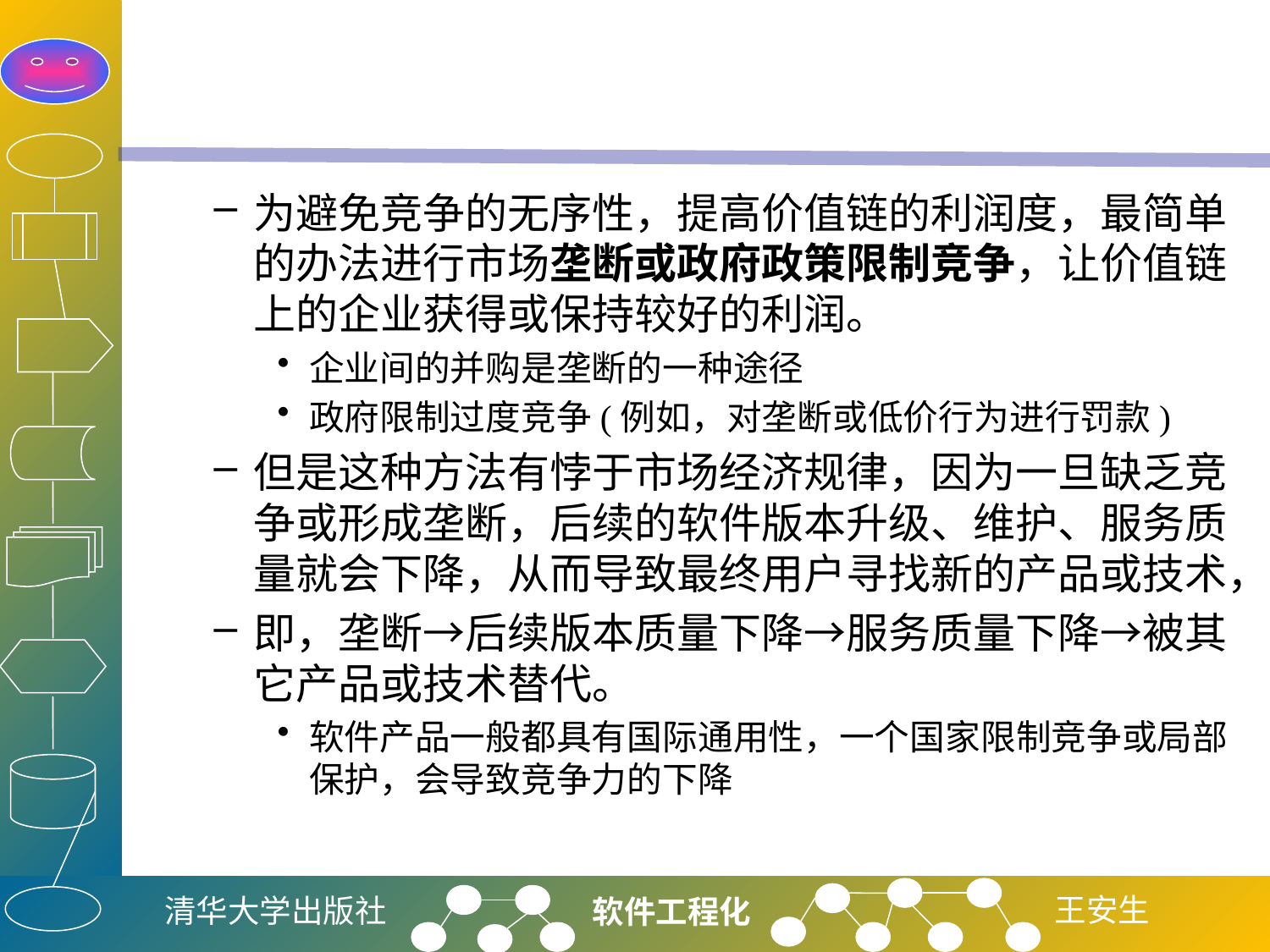

#
为避免竞争的无序性，提高价值链的利润度，最简单的办法进行市场垄断或政府政策限制竞争，让价值链上的企业获得或保持较好的利润。
企业间的并购是垄断的一种途径
政府限制过度竞争(例如，对垄断或低价行为进行罚款)
但是这种方法有悖于市场经济规律，因为一旦缺乏竞争或形成垄断，后续的软件版本升级、维护、服务质量就会下降，从而导致最终用户寻找新的产品或技术，
即，垄断→后续版本质量下降→服务质量下降→被其它产品或技术替代。
软件产品一般都具有国际通用性，一个国家限制竞争或局部保护，会导致竞争力的下降